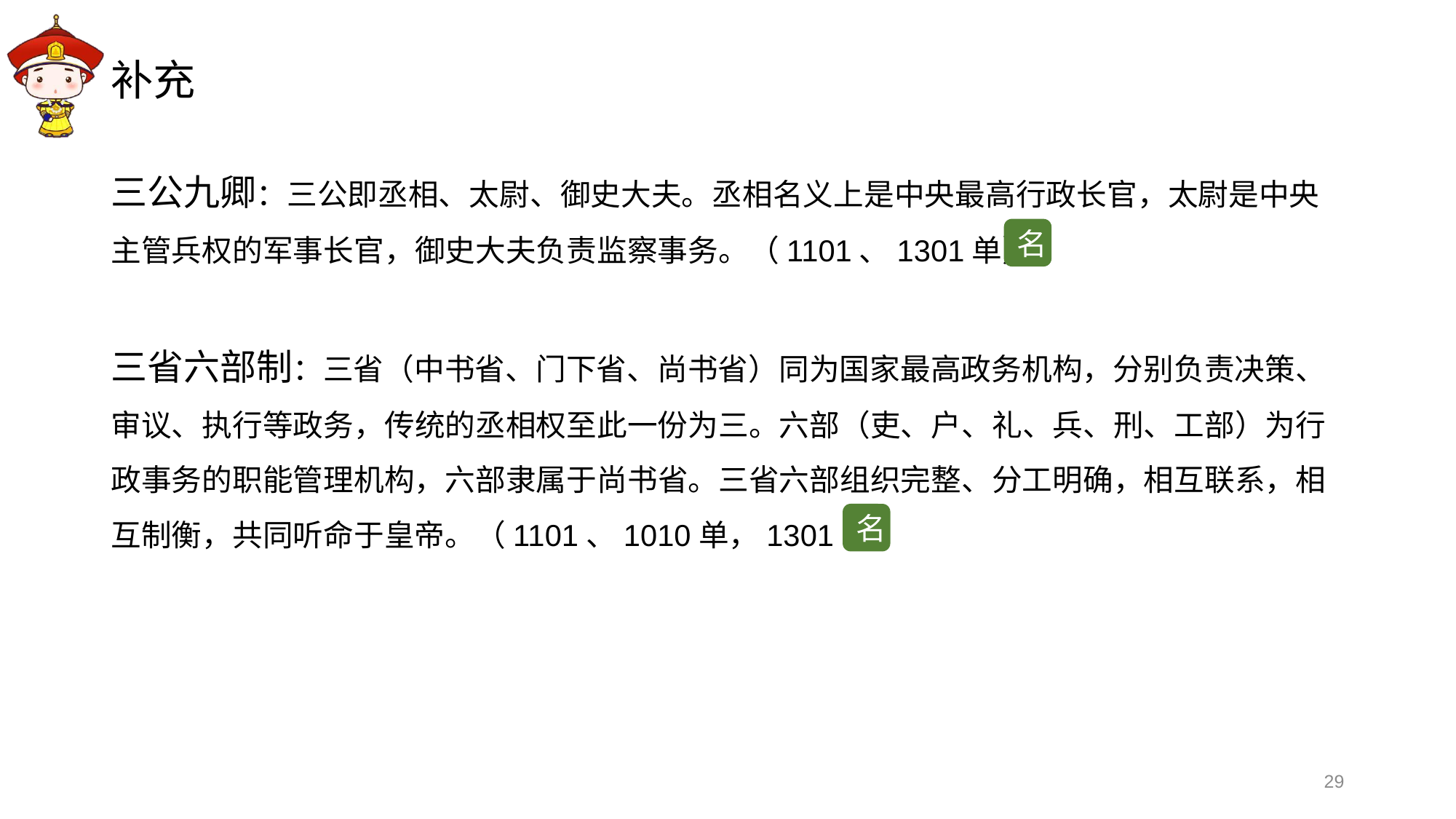

# 补充
三公九卿：三公即丞相、太尉、御史大夫。丞相名义上是中央最高行政长官，太尉是中央主管兵权的军事长官，御史大夫负责监察事务。（1101、1301单）

三省六部制：三省（中书省、门下省、尚书省）同为国家最高政务机构，分别负责决策、审议、执行等政务，传统的丞相权至此一份为三。六部（吏、户、礼、兵、刑、工部）为行政事务的职能管理机构，六部隶属于尚书省。三省六部组织完整、分工明确，相互联系，相互制衡，共同听命于皇帝。（1101、1010单，1301名）
名
名
29